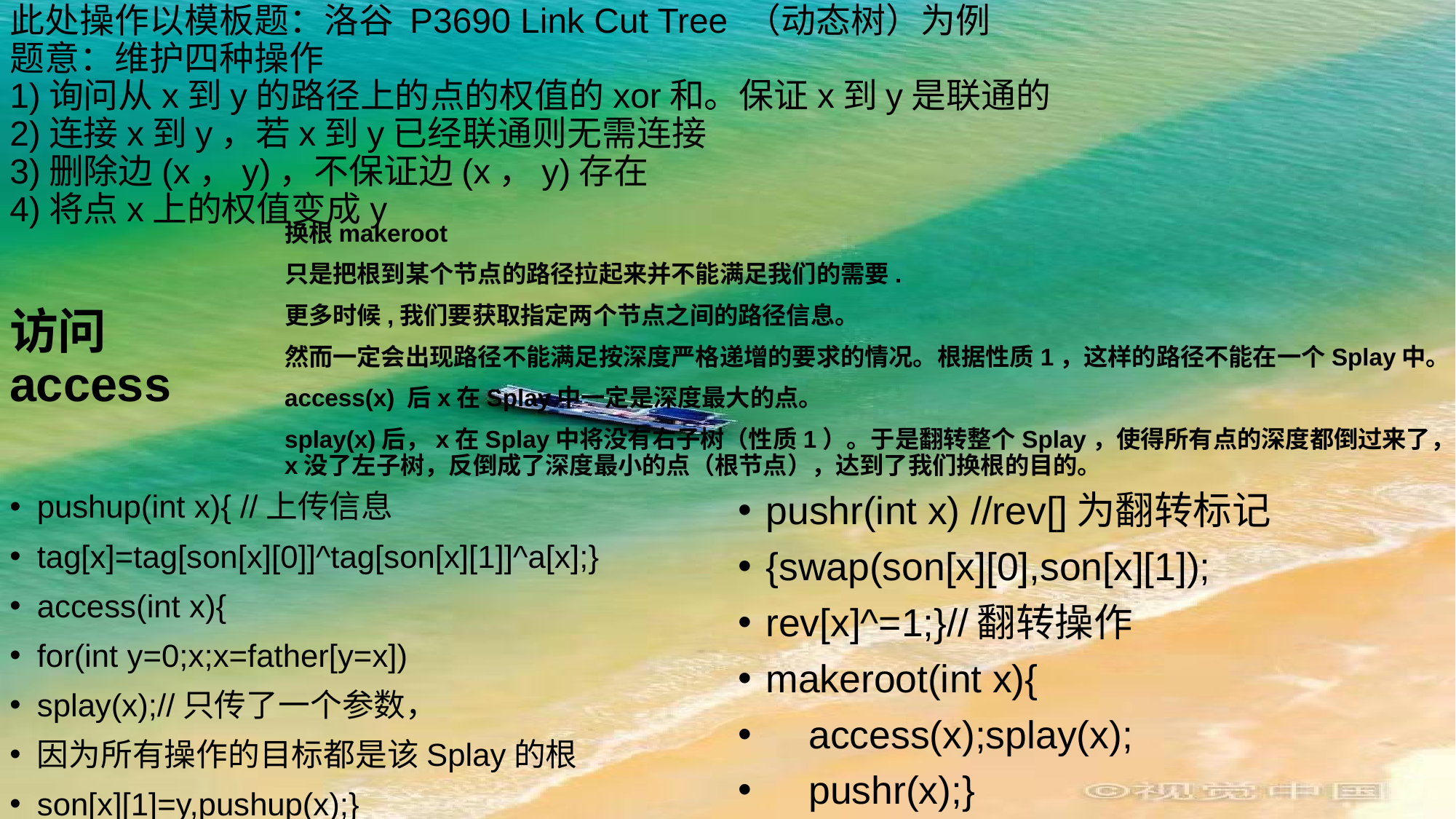

# 此处操作以模板题：洛谷 P3690 Link Cut Tree （动态树）为例 题意：维护四种操作 1)询问从x到y的路径上的点的权值的xor和。保证x到y是联通的 2)连接x到y，若x到y已经联通则无需连接 3)删除边(x，y)，不保证边(x，y)存在 4)将点x上的权值变成y
访问access

换根makeroot
只是把根到某个节点的路径拉起来并不能满足我们的需要.
更多时候,我们要获取指定两个节点之间的路径信息。
然而一定会出现路径不能满足按深度严格递增的要求的情况。根据性质1，这样的路径不能在一个Splay中。
access(x) 后x在Splay中一定是深度最大的点。
splay(x)后，x在Splay中将没有右子树（性质1）。于是翻转整个Splay，使得所有点的深度都倒过来了，x没了左子树，反倒成了深度最小的点（根节点），达到了我们换根的目的。
pushup(int x){ //上传信息
tag[x]=tag[son[x][0]]^tag[son[x][1]]^a[x];}
access(int x){
for(int y=0;x;x=father[y=x])
splay(x);//只传了一个参数，
因为所有操作的目标都是该Splay的根
son[x][1]=y,pushup(x);}
pushr(int x) //rev[]为翻转标记
{swap(son[x][0],son[x][1]);
rev[x]^=1;}//翻转操作
makeroot(int x){
    access(x);splay(x);
    pushr(x);}